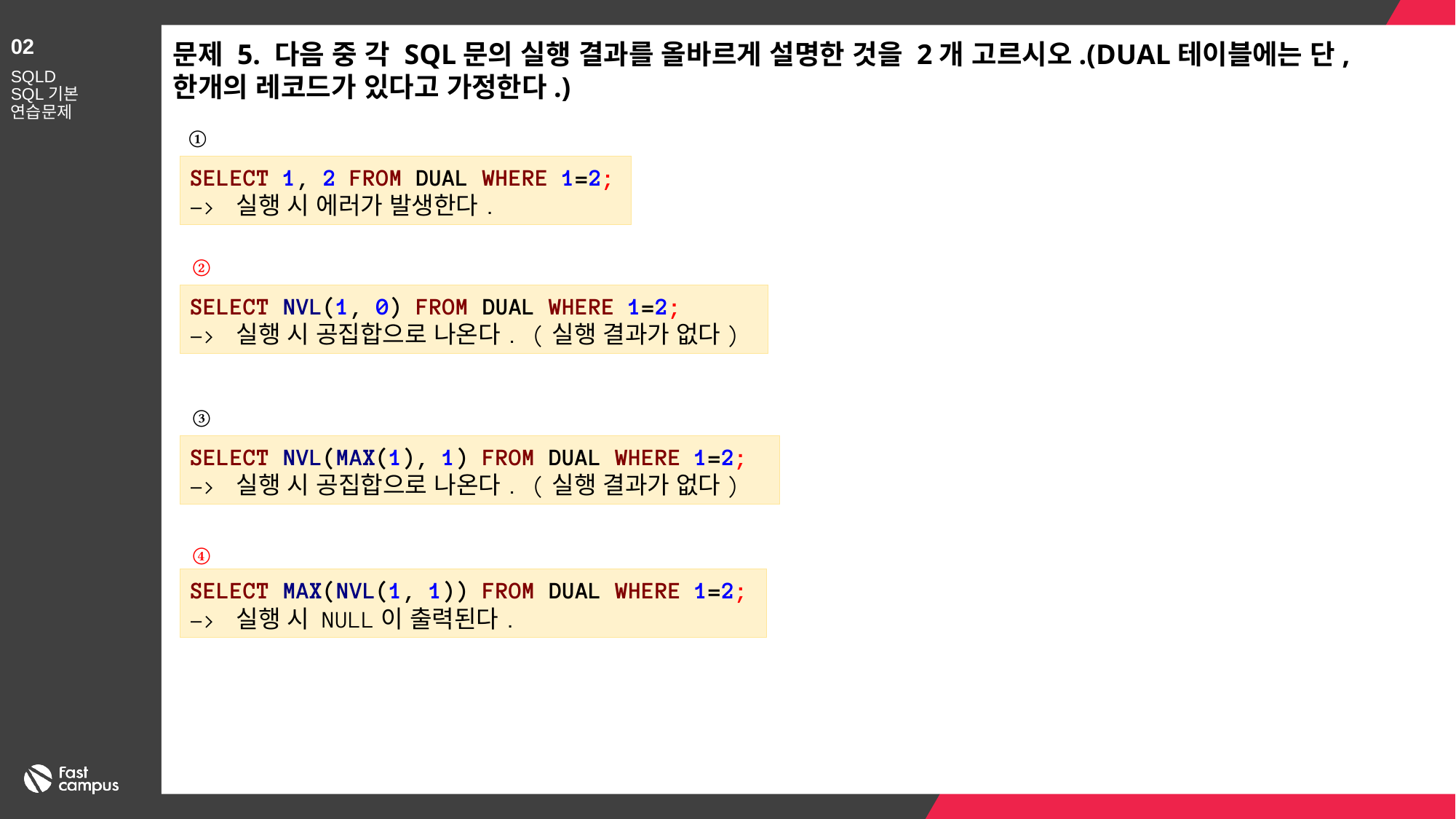

02
문제 5. 다음 중 각 SQL문의 실행 결과를 올바르게 설명한 것을 2개 고르시오.(DUAL테이블에는 단, 한개의 레코드가 있다고 가정한다.)
SQLD
SQL기본
연습문제
①
SELECT 1, 2 FROM DUAL WHERE 1=2;
-> 실행 시 에러가 발생한다.
②
SELECT NVL(1, 0) FROM DUAL WHERE 1=2;
-> 실행 시 공집합으로 나온다. (실행 결과가 없다)
③
SELECT NVL(MAX(1), 1) FROM DUAL WHERE 1=2;
-> 실행 시 공집합으로 나온다. (실행 결과가 없다)
④
SELECT MAX(NVL(1, 1)) FROM DUAL WHERE 1=2;
-> 실행 시 NULL이 출력된다.